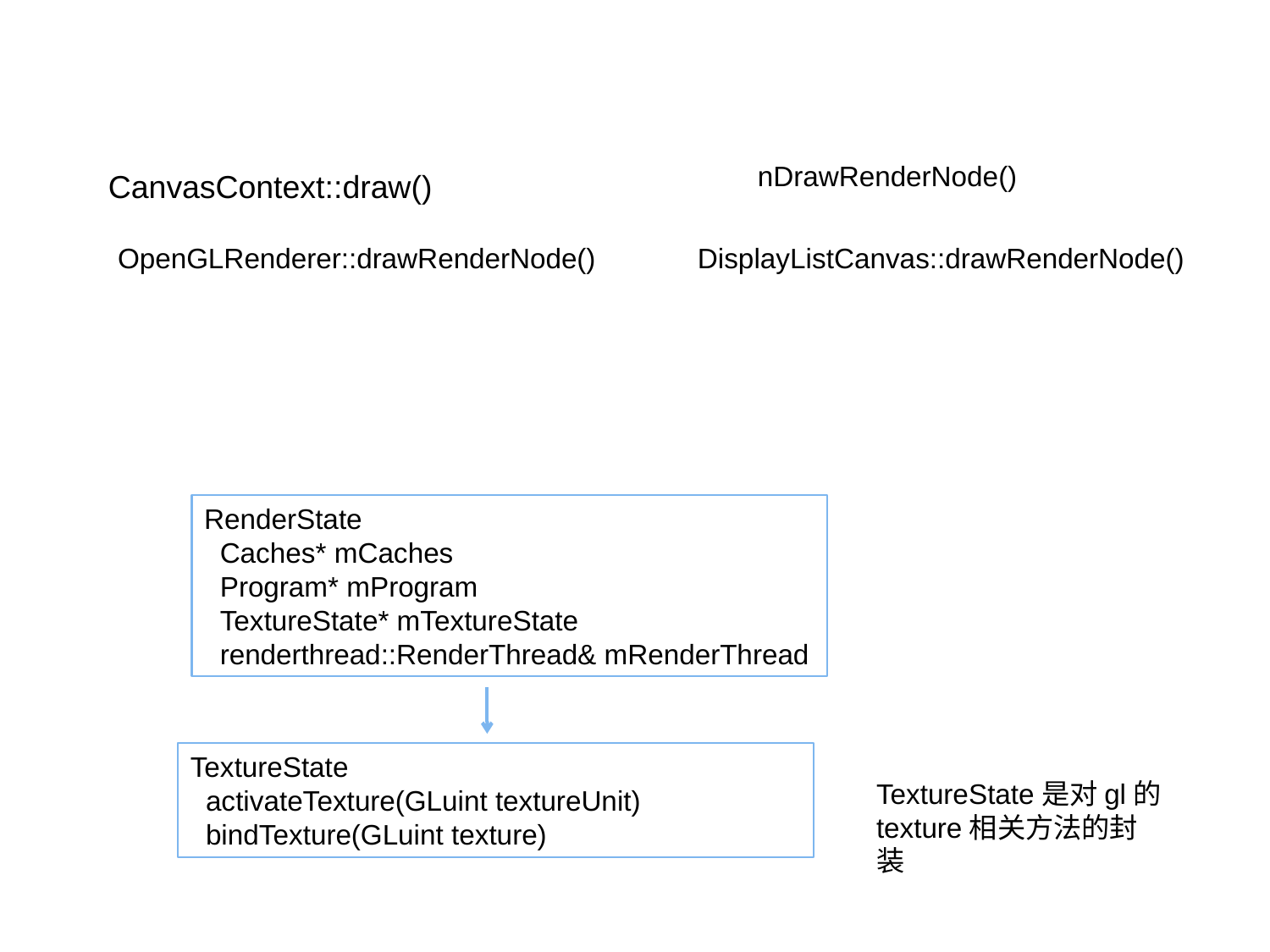

nDrawRenderNode()
CanvasContext::draw()
OpenGLRenderer::drawRenderNode()
 DisplayListCanvas::drawRenderNode()
RenderState
  Caches* mCaches
  Program* mProgram
  TextureState* mTextureState
  renderthread::RenderThread& mRenderThread
TextureState
  activateTexture(GLuint textureUnit)
  bindTexture(GLuint texture)
TextureState是对gl的texture相关方法的封装